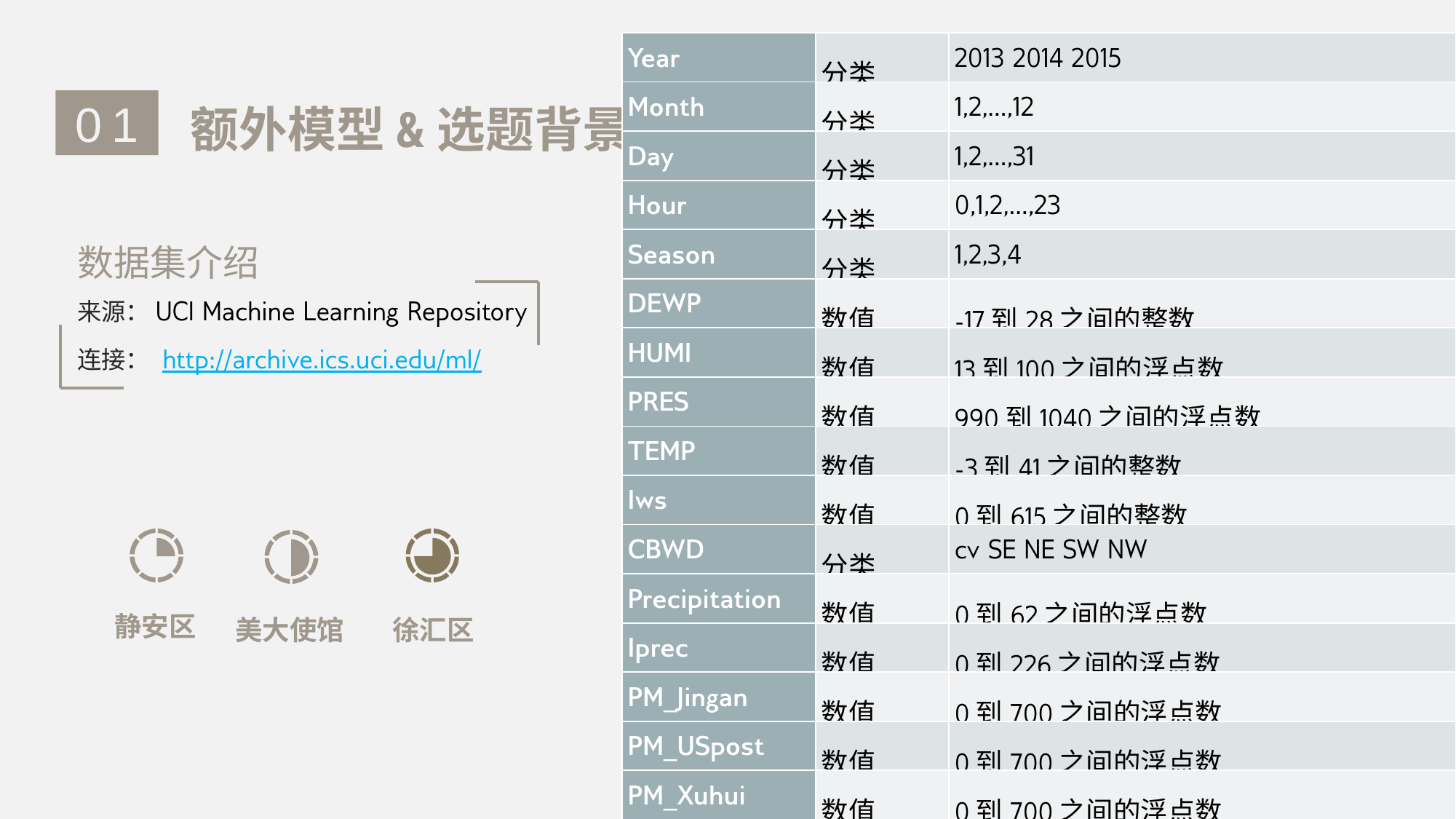

| Year | 分类 | 2013 2014 2015 |
| --- | --- | --- |
| Month | 分类 | 1,2,…,12 |
| Day | 分类 | 1,2,…,31 |
| Hour | 分类 | 0,1,2,…,23 |
| Season | 分类 | 1,2,3,4 |
| DEWP | 数值 | -17到28之间的整数 |
| HUMI | 数值 | 13到100之间的浮点数 |
| PRES | 数值 | 990到1040之间的浮点数 |
| TEMP | 数值 | -3到41之间的整数 |
| Iws | 数值 | 0到615之间的整数 |
| CBWD | 分类 | cv SE NE SW NW |
| Precipitation | 数值 | 0到62之间的浮点数 |
| Iprec | 数值 | 0到226之间的浮点数 |
| PM\_Jingan | 数值 | 0到700之间的浮点数 |
| PM\_USpost | 数值 | 0到700之间的浮点数 |
| PM\_Xuhui | 数值 | 0到700之间的浮点数 |
7
数据集介绍
来源：UCI Machine Learning Repository
连接： http://archive.ics.uci.edu/ml/

静安区
美大使馆
徐汇区